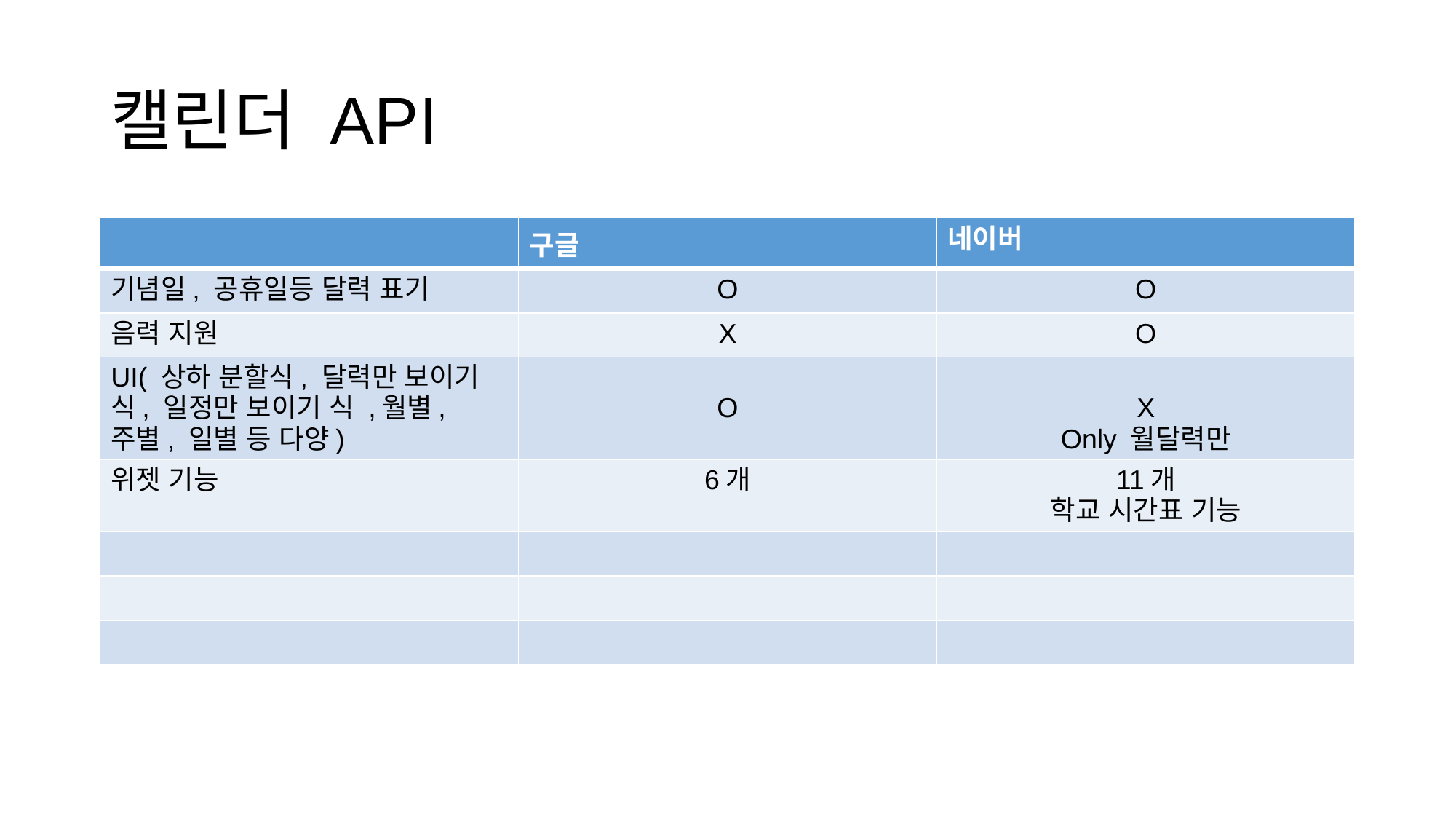

# 캘린더 API
|  | 구글 | 네이버 |
| --- | --- | --- |
| 기념일, 공휴일등 달력 표기 | O | O |
| 음력 지원 | X | O |
| UI( 상하 분할식, 달력만 보이기 식, 일정만 보이기 식 ,월별, 주별, 일별 등 다양) | O | X Only 월달력만 |
| 위젯 기능 | 6개 | 11개 학교 시간표 기능 |
|  |  |  |
|  |  |  |
|  |  |  |